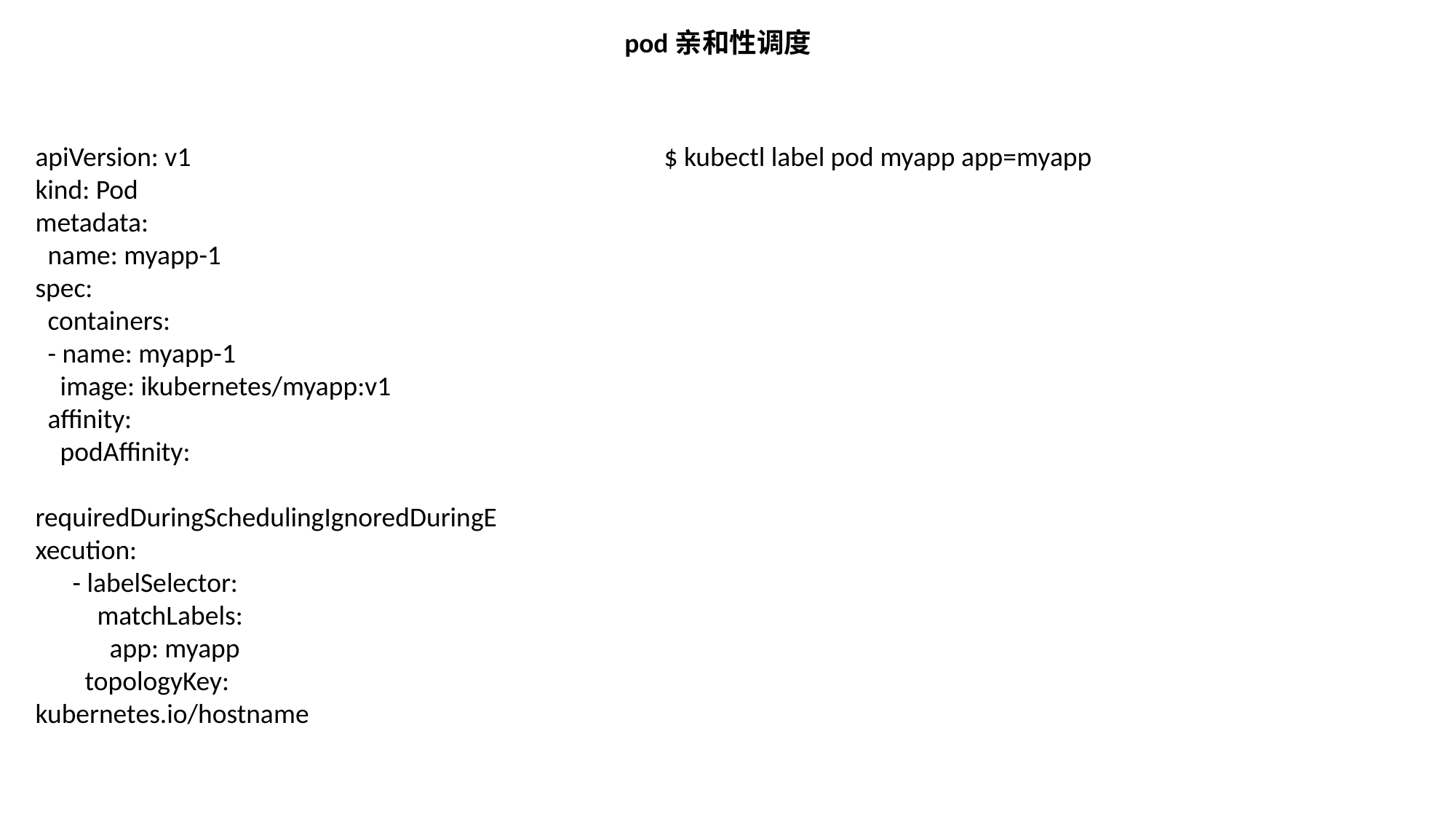

pod亲和性调度
apiVersion: v1
kind: Pod
metadata:
  name: myapp-1
spec:
  containers:
  - name: myapp-1
    image: ikubernetes/myapp:v1
  affinity:
    podAffinity:
      requiredDuringSchedulingIgnoredDuringExecution:
      - labelSelector:
          matchLabels:
            app: myapp
        topologyKey: kubernetes.io/hostname
$ kubectl label pod myapp app=myapp